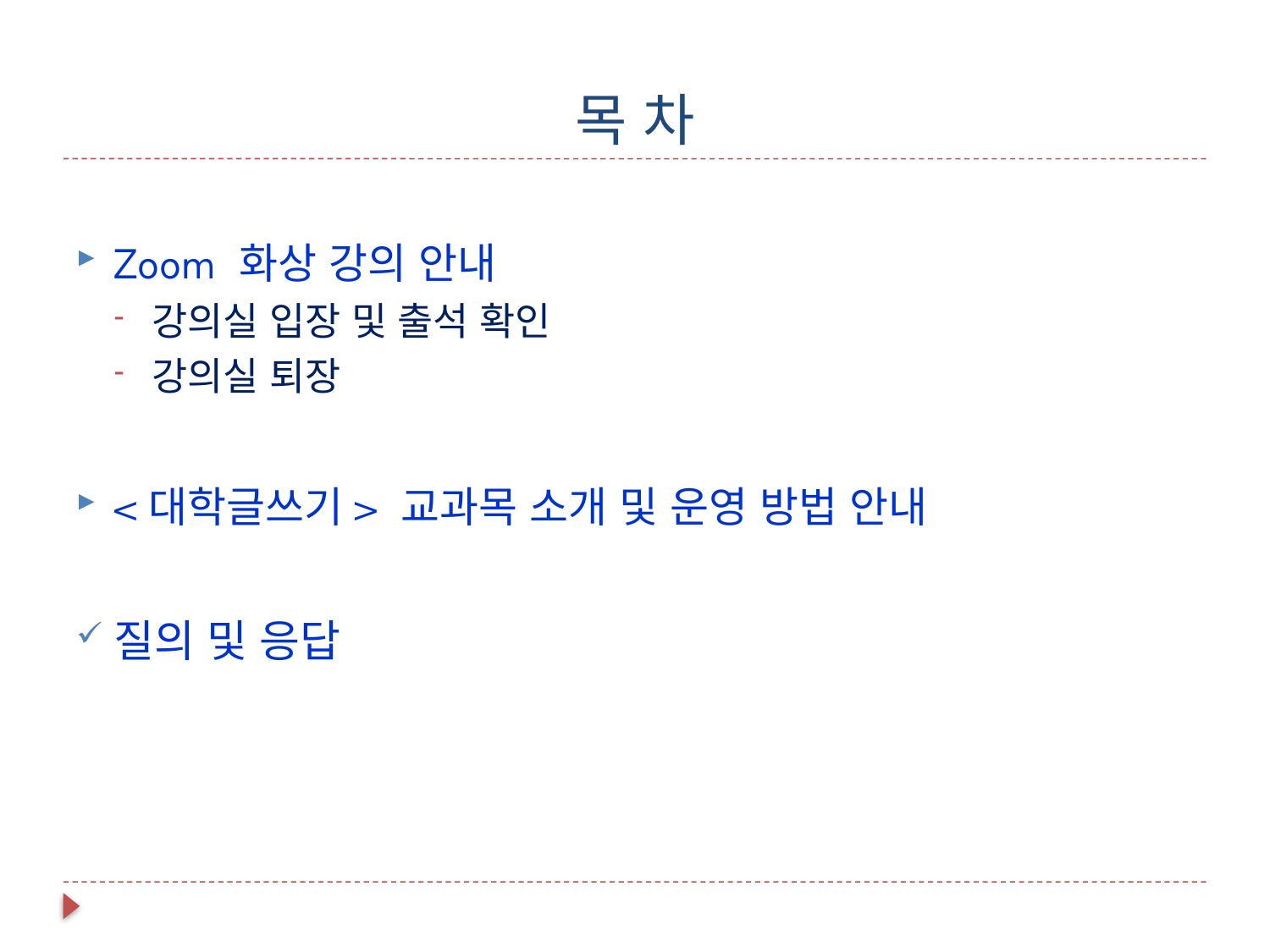

# 목 차

Zoom 화상 강의 안내
강의실 입장 및 출석 확인
강의실 퇴장

<대학글쓰기> 교과목 소개 및 운영 방법 안내

질의 및 응답